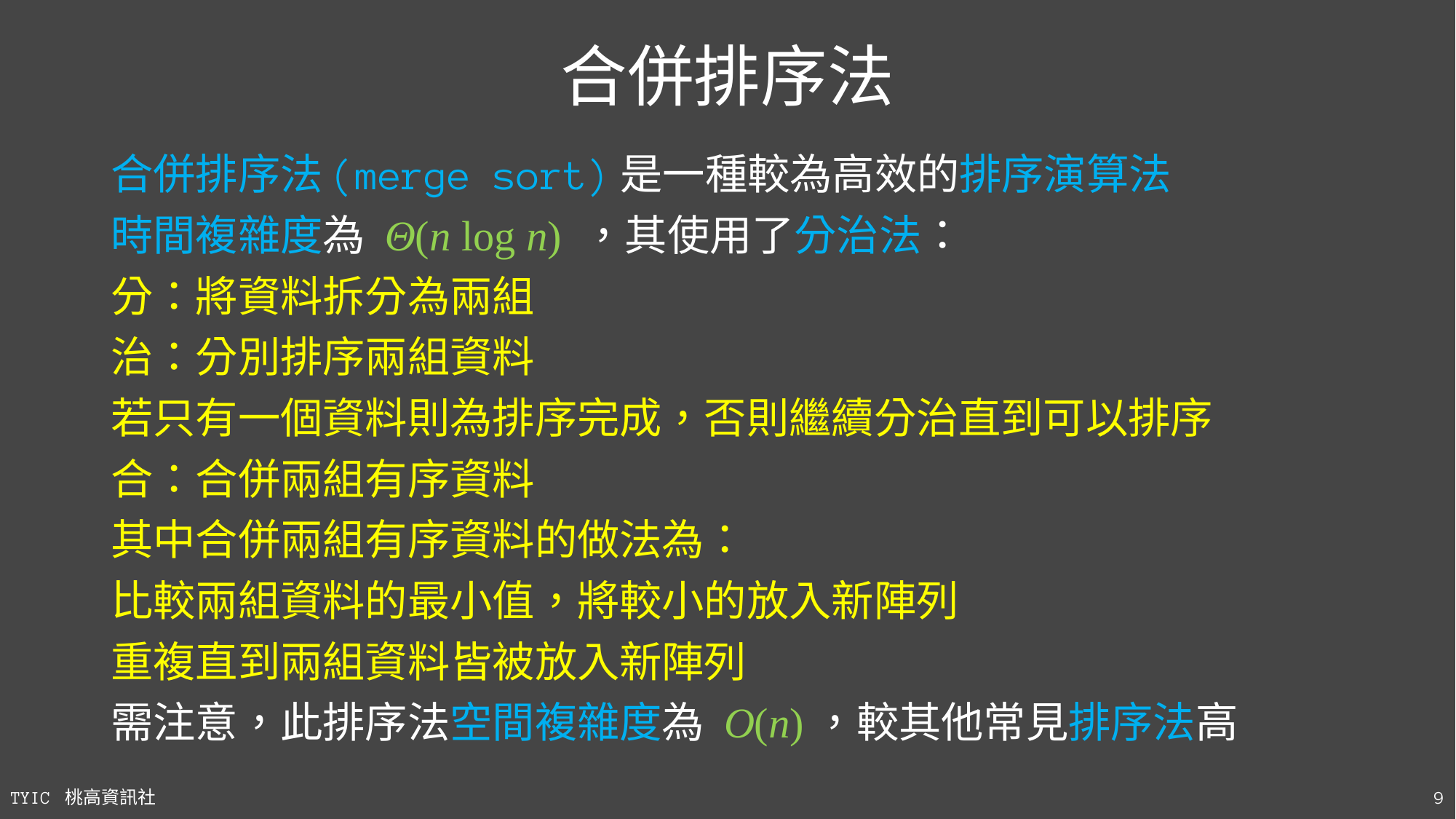

# 合併排序法
合併排序法(merge sort)是一種較為高效的排序演算法
時間複雜度為 Θ(n log n) ，其使用了分治法：
分：將資料拆分為兩組
治：分別排序兩組資料
若只有一個資料則為排序完成，否則繼續分治直到可以排序
合：合併兩組有序資料
其中合併兩組有序資料的做法為：
比較兩組資料的最小值，將較小的放入新陣列
重複直到兩組資料皆被放入新陣列
需注意，此排序法空間複雜度為 O(n)，較其他常見排序法高